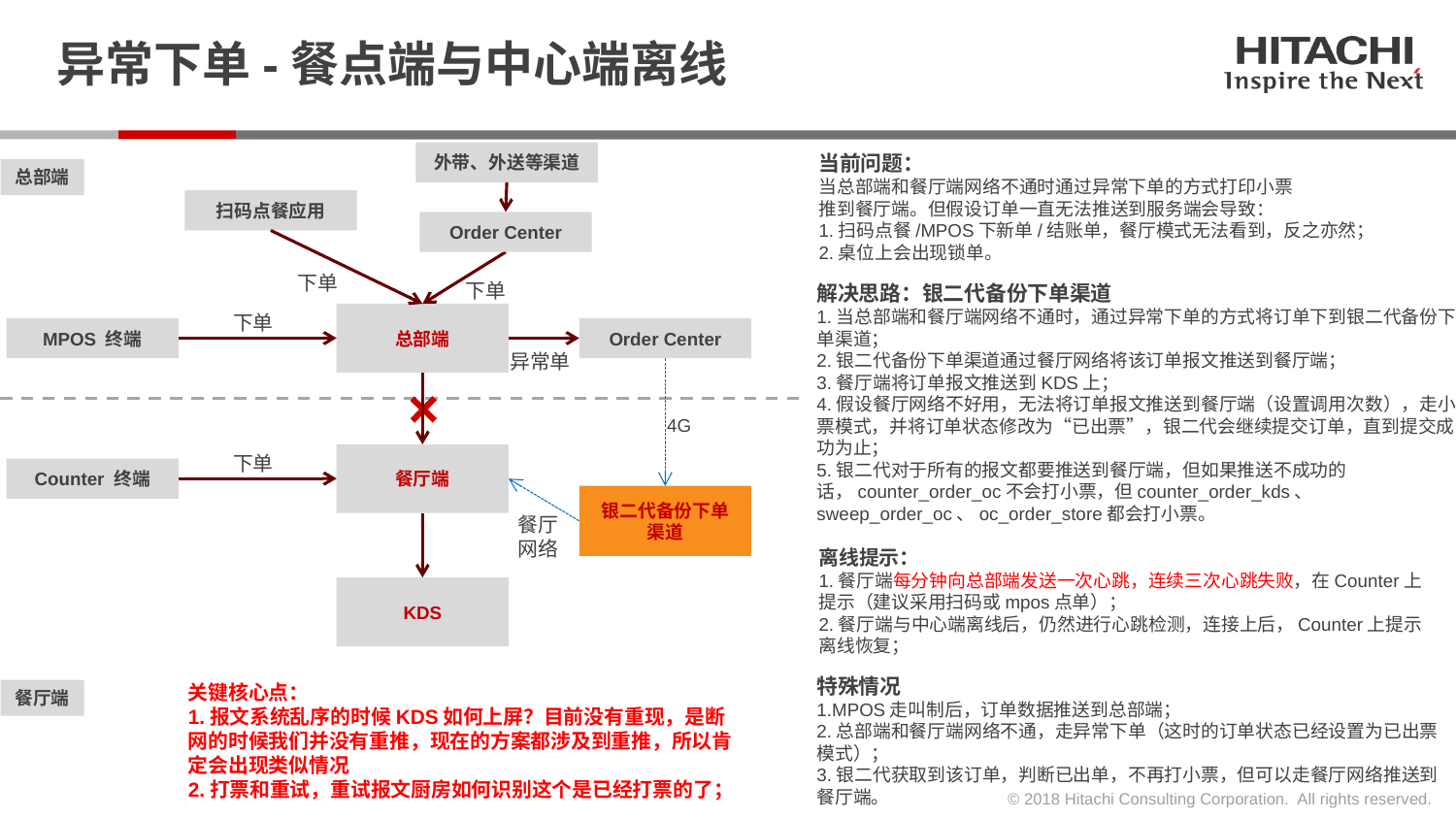

# 异常下单-餐点端与中心端离线
外带、外送等渠道
当前问题：
当总部端和餐厅端网络不通时通过异常下单的方式打印小票
推到餐厅端。但假设订单一直无法推送到服务端会导致：
1.扫码点餐/MPOS下新单/结账单，餐厅模式无法看到，反之亦然；
2.桌位上会出现锁单。
总部端
扫码点餐应用
Order Center
下单
下单
解决思路：银二代备份下单渠道
1.当总部端和餐厅端网络不通时，通过异常下单的方式将订单下到银二代备份下单渠道；
2.银二代备份下单渠道通过餐厅网络将该订单报文推送到餐厅端；
3.餐厅端将订单报文推送到KDS上；
4.假设餐厅网络不好用，无法将订单报文推送到餐厅端（设置调用次数），走小票模式，并将订单状态修改为“已出票”，银二代会继续提交订单，直到提交成功为止；
5.银二代对于所有的报文都要推送到餐厅端，但如果推送不成功的话，counter_order_oc不会打小票，但counter_order_kds、 sweep_order_oc、oc_order_store都会打小票。
下单
总部端
Order Center
MPOS 终端
异常单

4G
下单
餐厅端
Counter 终端
银二代备份下单渠道
餐厅
网络
离线提示：
1.餐厅端每分钟向总部端发送一次心跳，连续三次心跳失败，在Counter上提示（建议采用扫码或mpos点单）；
2.餐厅端与中心端离线后，仍然进行心跳检测，连接上后，Counter上提示离线恢复；
KDS
特殊情况
1.MPOS走叫制后，订单数据推送到总部端；
2.总部端和餐厅端网络不通，走异常下单（这时的订单状态已经设置为已出票模式）；
3.银二代获取到该订单，判断已出单，不再打小票，但可以走餐厅网络推送到餐厅端。
关键核心点：
1.报文系统乱序的时候KDS如何上屏？目前没有重现，是断网的时候我们并没有重推，现在的方案都涉及到重推，所以肯定会出现类似情况
2.打票和重试，重试报文厨房如何识别这个是已经打票的了；
餐厅端